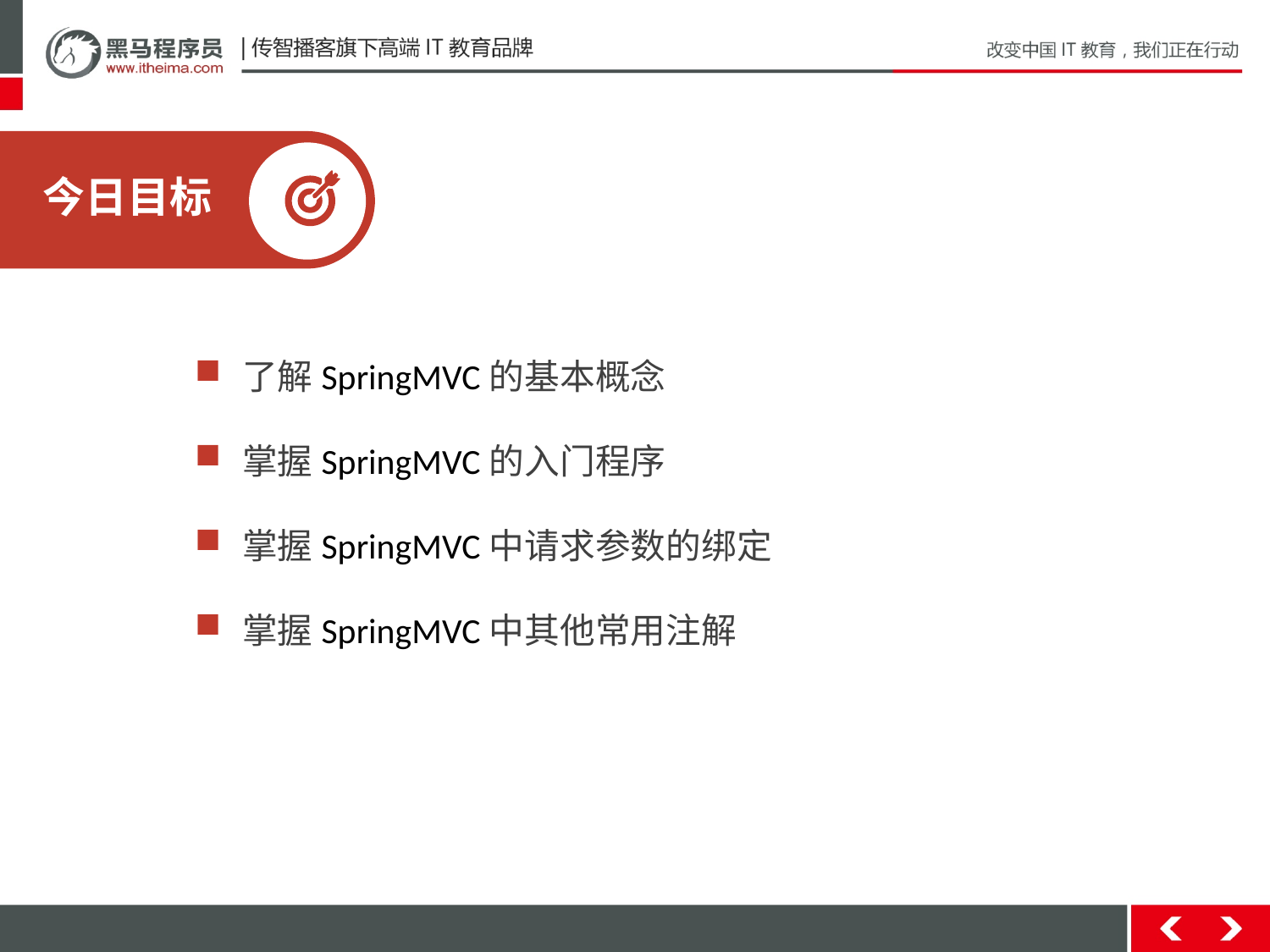

今日目标

了解SpringMVC的基本概念

掌握SpringMVC的入门程序

掌握SpringMVC中请求参数的绑定

掌握SpringMVC中其他常用注解